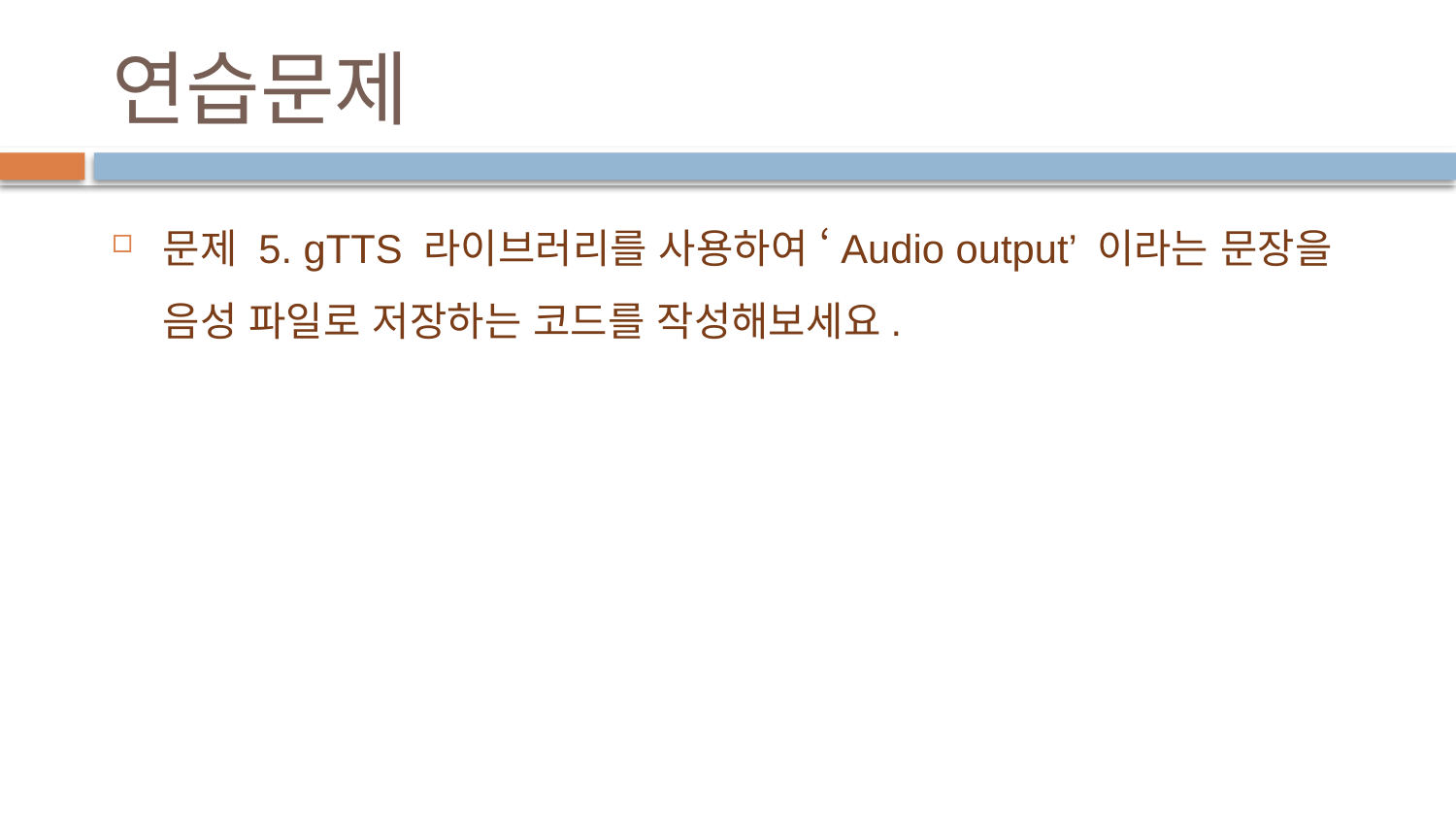

# 연습문제
문제 5. gTTS 라이브러리를 사용하여 ‘Audio output’ 이라는 문장을 음성 파일로 저장하는 코드를 작성해보세요.